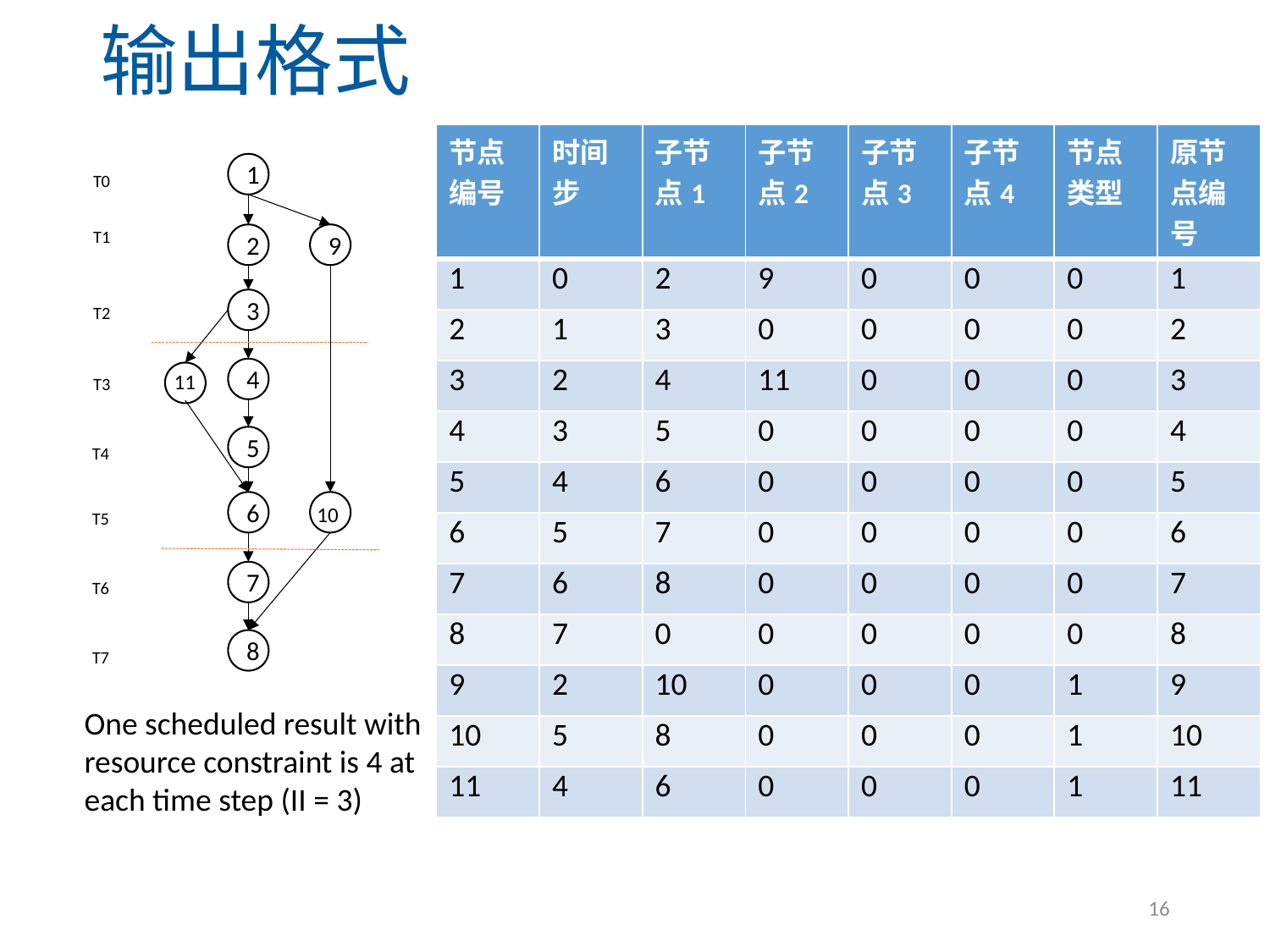

# 输出格式
| 节点编号 | 时间步 | 子节点1 | 子节点2 | 子节点3 | 子节点4 | 节点类型 | 原节点编号 |
| --- | --- | --- | --- | --- | --- | --- | --- |
| 1 | 0 | 2 | 9 | 0 | 0 | 0 | 1 |
| 2 | 1 | 3 | 0 | 0 | 0 | 0 | 2 |
| 3 | 2 | 4 | 11 | 0 | 0 | 0 | 3 |
| 4 | 3 | 5 | 0 | 0 | 0 | 0 | 4 |
| 5 | 4 | 6 | 0 | 0 | 0 | 0 | 5 |
| 6 | 5 | 7 | 0 | 0 | 0 | 0 | 6 |
| 7 | 6 | 8 | 0 | 0 | 0 | 0 | 7 |
| 8 | 7 | 0 | 0 | 0 | 0 | 0 | 8 |
| 9 | 2 | 10 | 0 | 0 | 0 | 1 | 9 |
| 10 | 5 | 8 | 0 | 0 | 0 | 1 | 10 |
| 11 | 4 | 6 | 0 | 0 | 0 | 1 | 11 |
1
T0
T1
T2
T3
T4
T5
T6
T7
2
9
3
4
11

5
6

10
7
8
One scheduled result with resource constraint is 4 at each time step (II = 3)
16